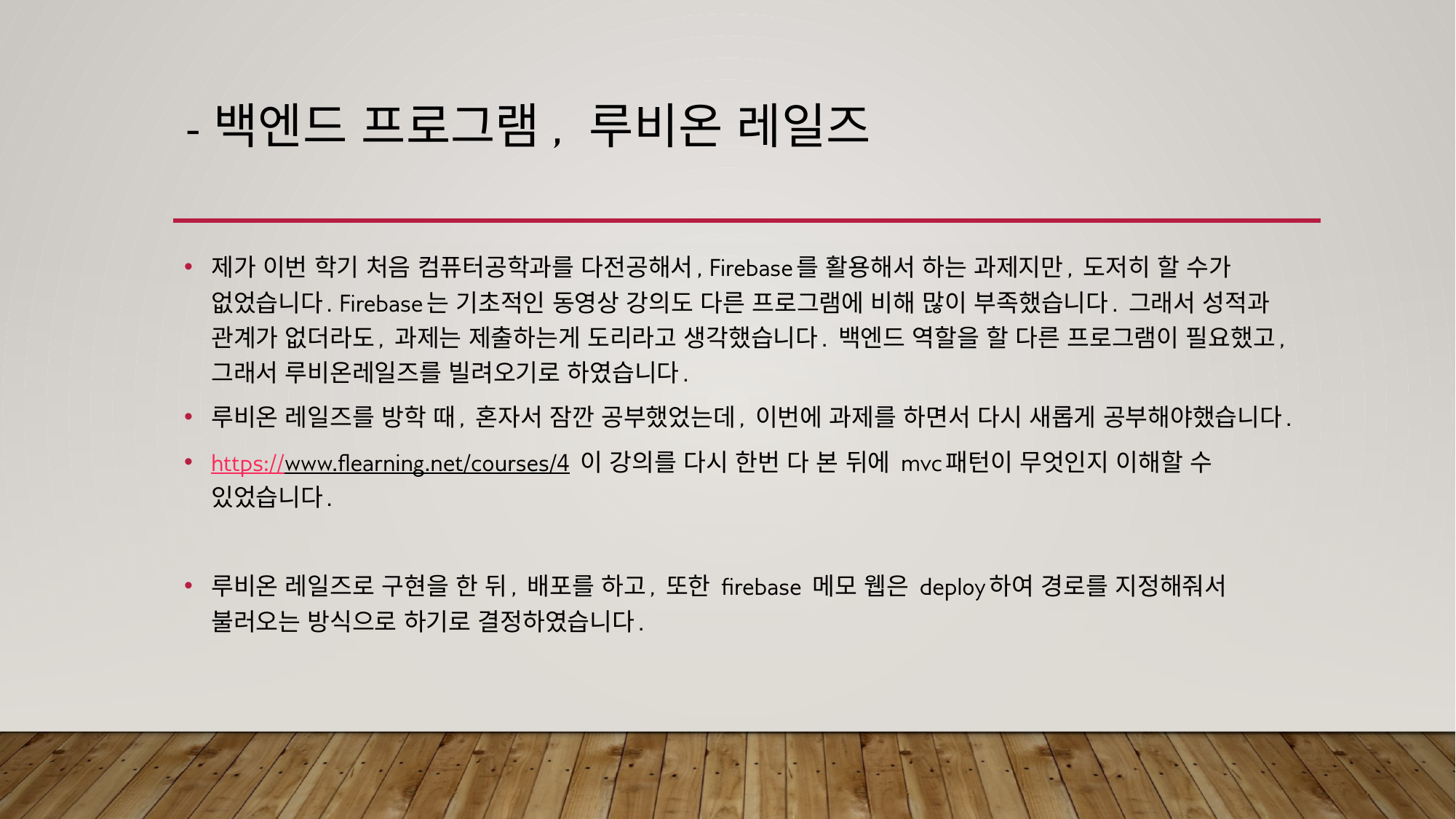

# -백엔드 프로그램, 루비온 레일즈
제가 이번 학기 처음 컴퓨터공학과를 다전공해서, Firebase를 활용해서 하는 과제지만, 도저히 할 수가 없었습니다. Firebase는 기초적인 동영상 강의도 다른 프로그램에 비해 많이 부족했습니다. 그래서 성적과 관계가 없더라도, 과제는 제출하는게 도리라고 생각했습니다. 백엔드 역할을 할 다른 프로그램이 필요했고, 그래서 루비온레일즈를 빌려오기로 하였습니다.
루비온 레일즈를 방학 때, 혼자서 잠깐 공부했었는데, 이번에 과제를 하면서 다시 새롭게 공부해야했습니다.
https://www.flearning.net/courses/4 이 강의를 다시 한번 다 본 뒤에 mvc패턴이 무엇인지 이해할 수 있었습니다.

루비온 레일즈로 구현을 한 뒤, 배포를 하고, 또한 firebase 메모 웹은 deploy하여 경로를 지정해줘서 불러오는 방식으로 하기로 결정하였습니다.